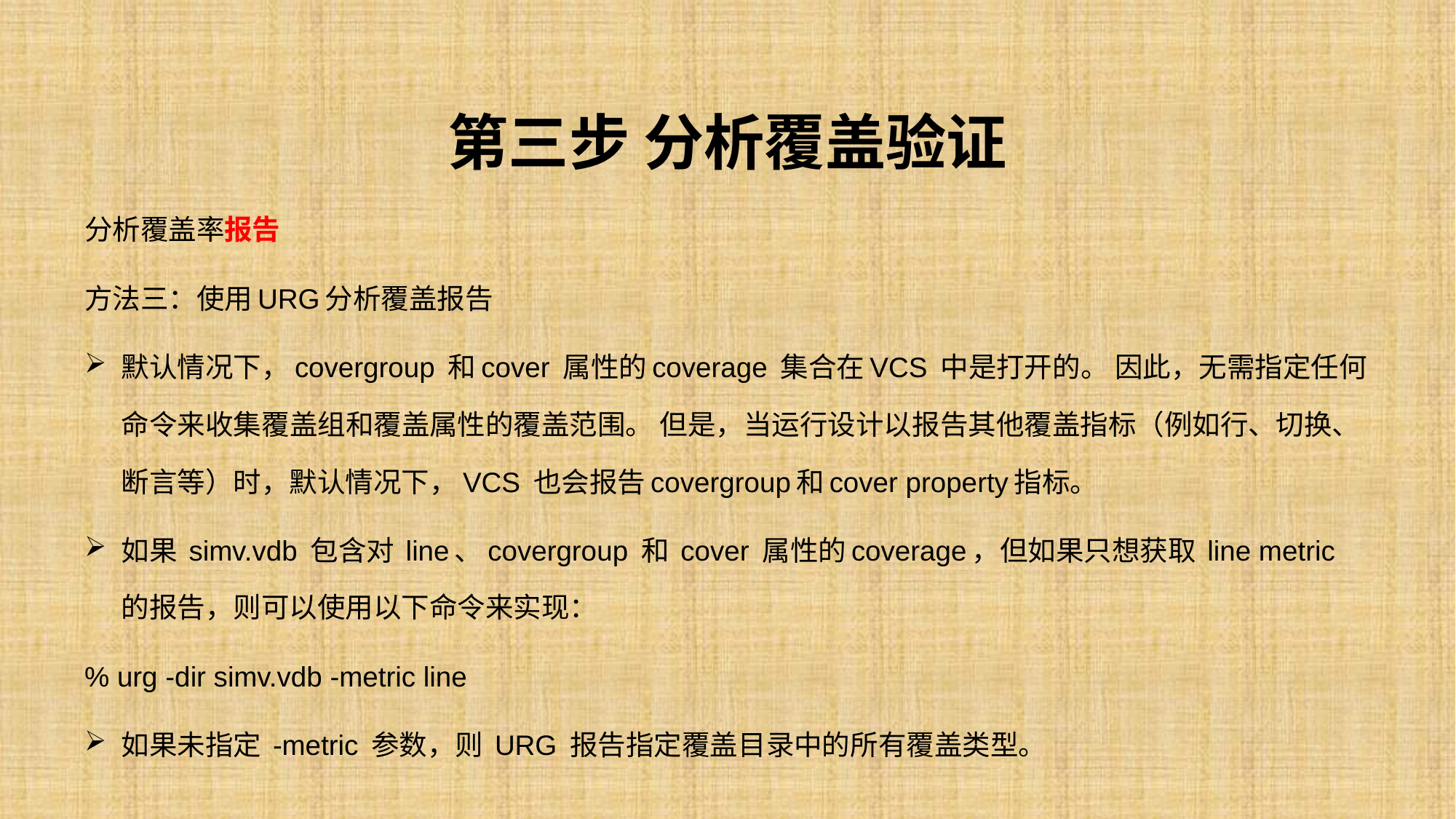

# 第三步 分析覆盖验证
分析覆盖率报告
方法三：使用URG分析覆盖报告
默认情况下，covergroup 和cover 属性的coverage 集合在VCS 中是打开的。 因此，无需指定任何命令来收集覆盖组和覆盖属性的覆盖范围。 但是，当运行设计以报告其他覆盖指标（例如行、切换、断言等）时，默认情况下，VCS 也会报告covergroup和cover property指标。
如果 simv.vdb 包含对 line、covergroup 和 cover 属性的coverage，但如果只想获取 line metric 的报告，则可以使用以下命令来实现：
% urg -dir simv.vdb -metric line
如果未指定 -metric 参数，则 URG 报告指定覆盖目录中的所有覆盖类型。